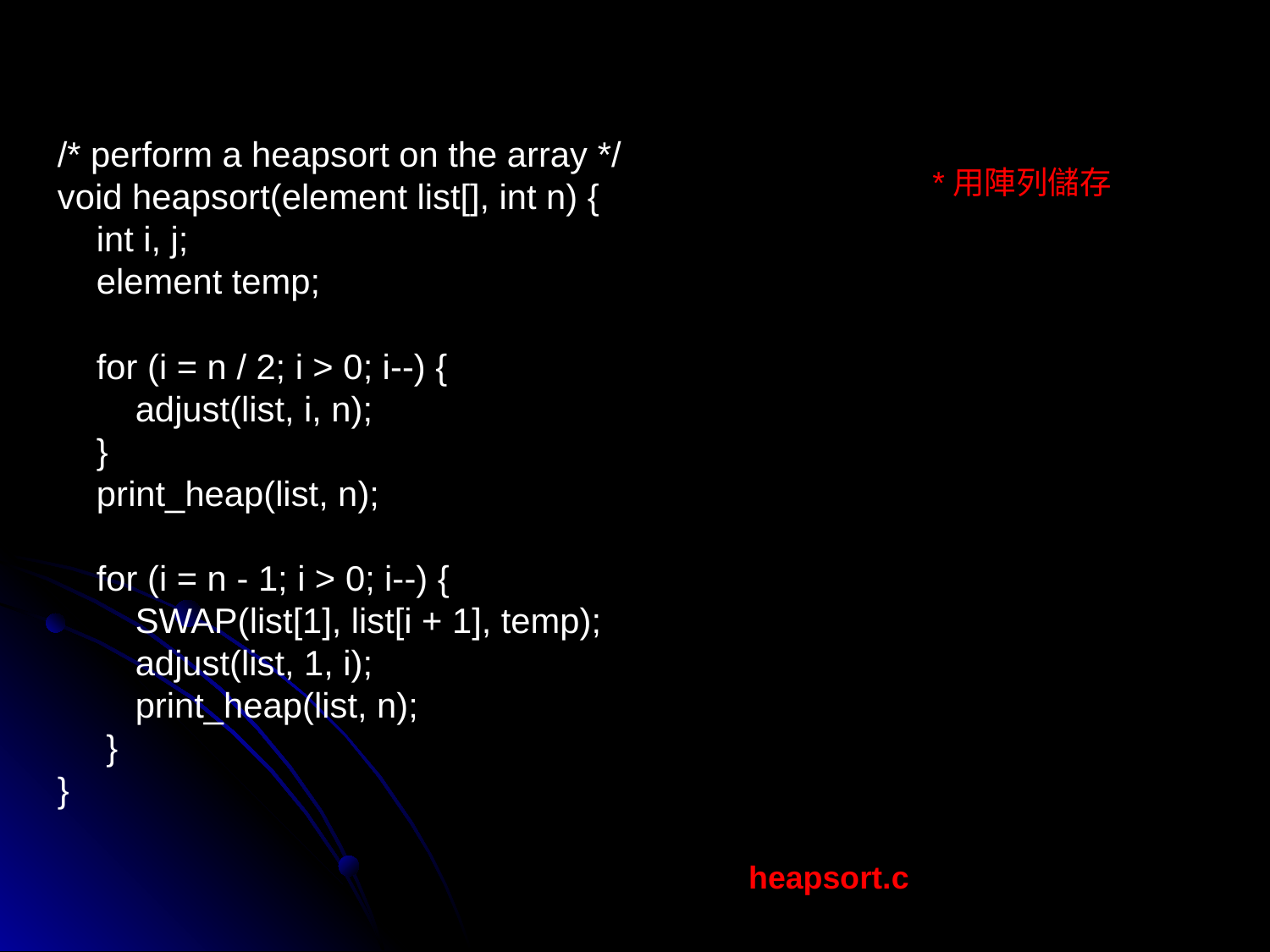

/* perform a heapsort on the array */
void heapsort(element list[], int n) {
    int i, j;
    element temp;

    for (i = n / 2; i > 0; i--) {
        adjust(list, i, n);
    }
    print_heap(list, n);

    for (i = n - 1; i > 0; i--) {
        SWAP(list[1], list[i + 1], temp);
        adjust(list, 1, i);
        print_heap(list, n);
     }
}
*用陣列儲存
heapsort.c